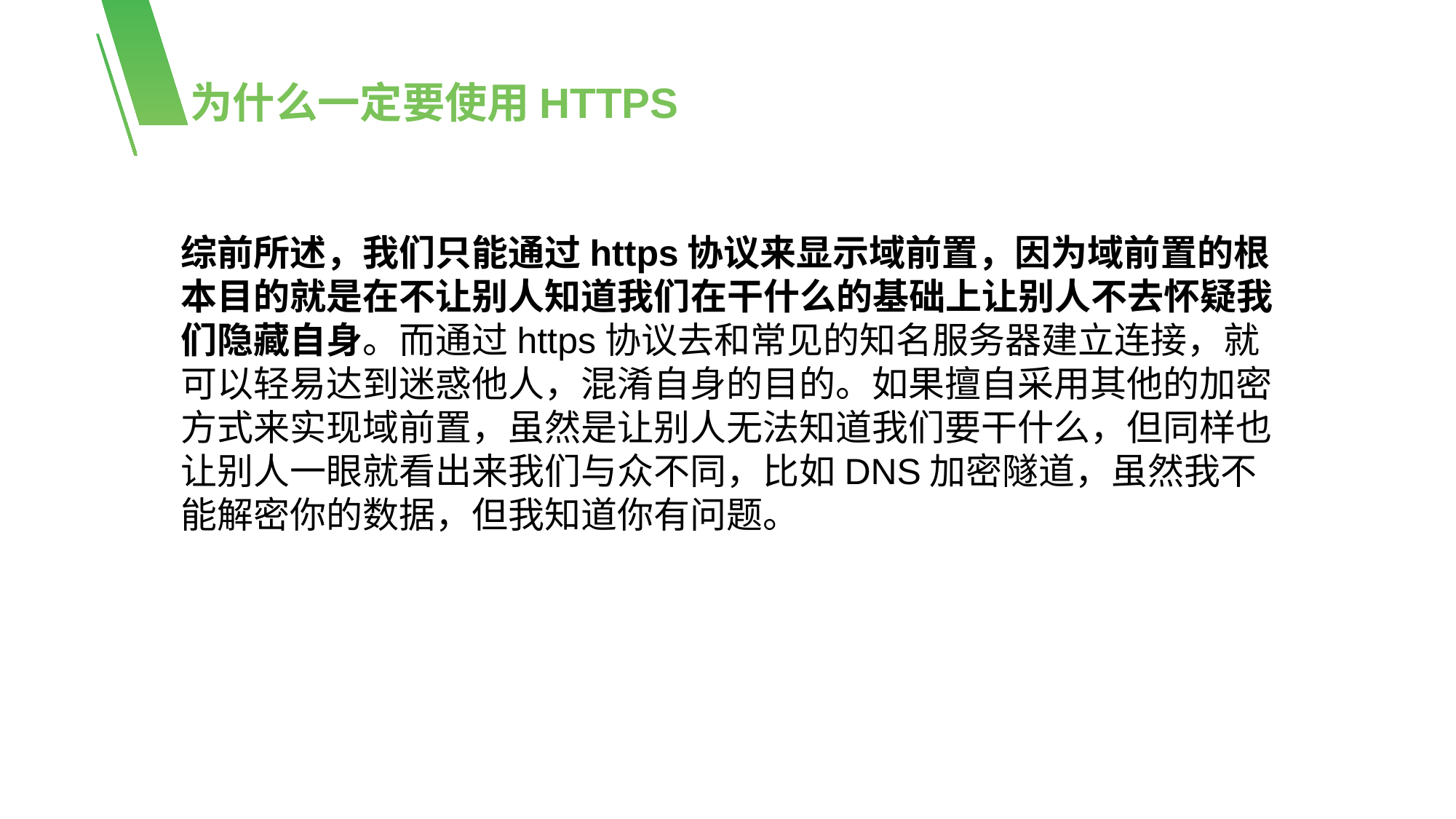

为什么一定要使用HTTPS
综前所述，我们只能通过https协议来显示域前置，因为域前置的根本目的就是在不让别人知道我们在干什么的基础上让别人不去怀疑我们隐藏自身。而通过https协议去和常见的知名服务器建立连接，就可以轻易达到迷惑他人，混淆自身的目的。如果擅自采用其他的加密方式来实现域前置，虽然是让别人无法知道我们要干什么，但同样也让别人一眼就看出来我们与众不同，比如DNS加密隧道，虽然我不能解密你的数据，但我知道你有问题。